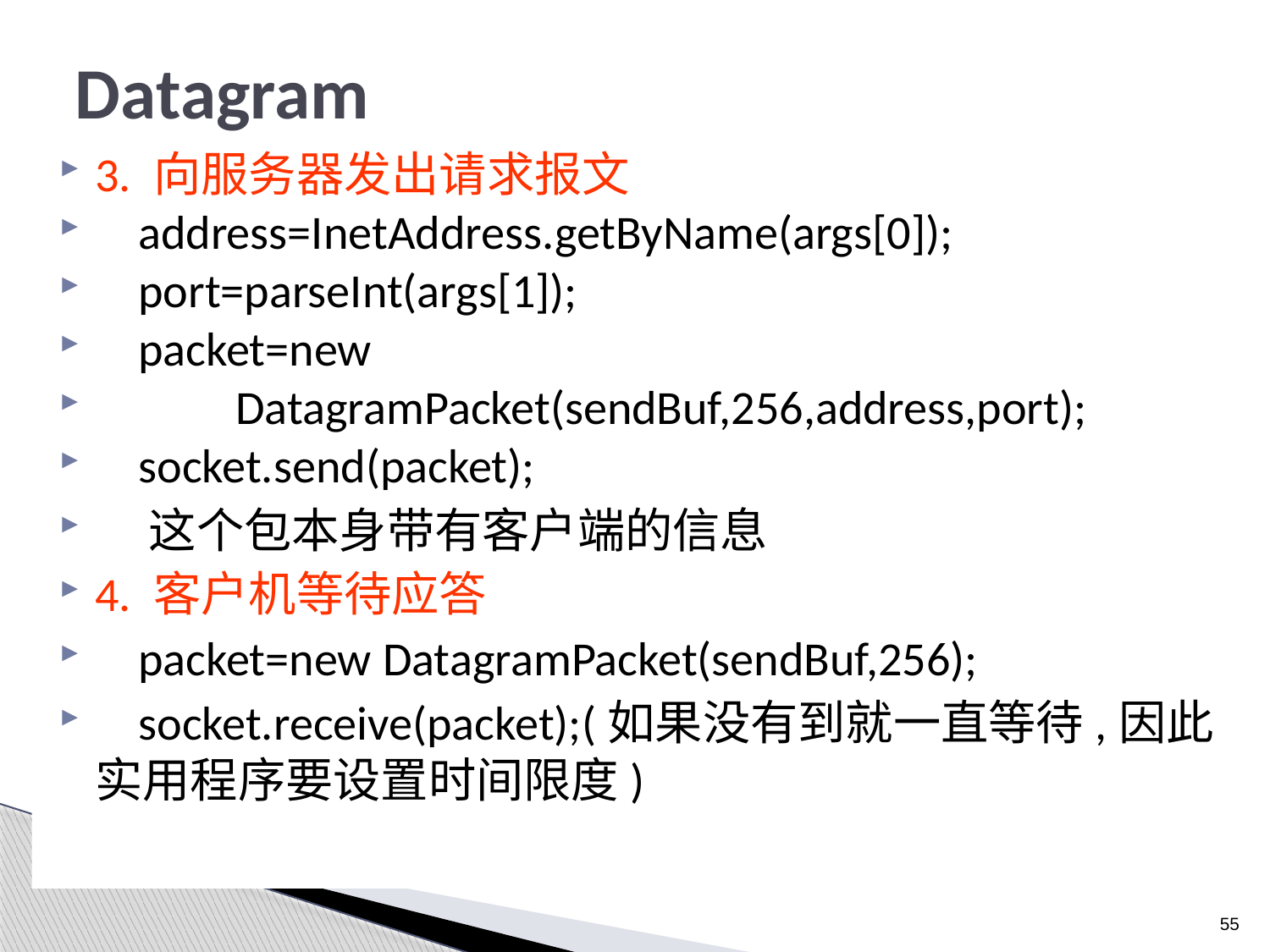

# Datagram
3. 向服务器发出请求报文
    address=InetAddress.getByName(args[0]);
    port=parseInt(args[1]);
    packet=new
             DatagramPacket(sendBuf,256,address,port);
    socket.send(packet);
    这个包本身带有客户端的信息
4. 客户机等待应答
    packet=new DatagramPacket(sendBuf,256);
    socket.receive(packet);(如果没有到就一直等待,因此实用程序要设置时间限度)
55